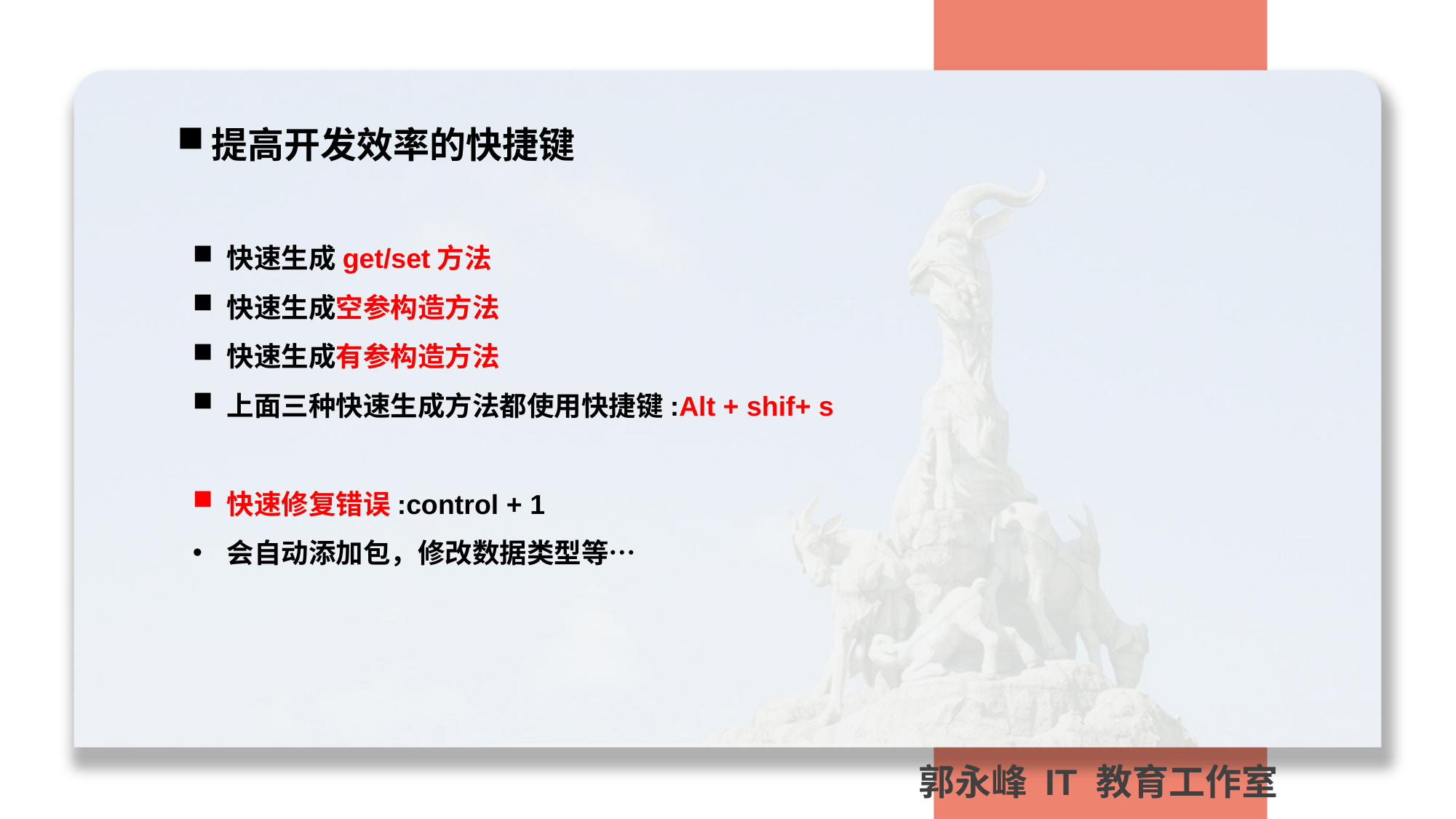

提高开发效率的快捷键
快速生成get/set方法
快速生成空参构造方法
快速生成有参构造方法
上面三种快速生成方法都使用快捷键:Alt + shif+ s

快速修复错误:control + 1
会自动添加包，修改数据类型等…